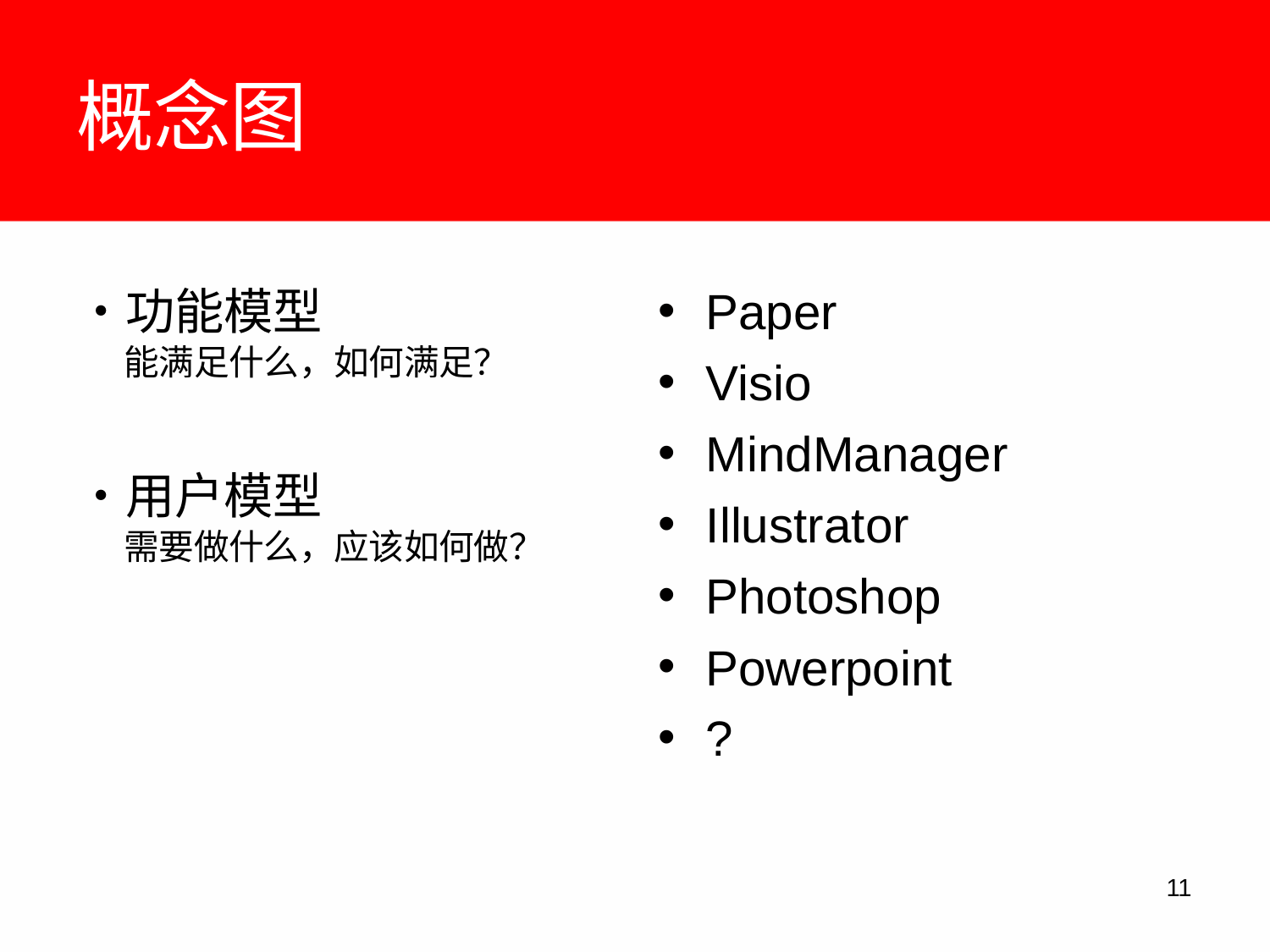

概念图
•	功能模型
能满足什么，如何满足？
Paper

Visio

MindManager

Illustrator

Photoshop

Powerpoint

?
•	用户模型
需要做什么，应该如何做？
11